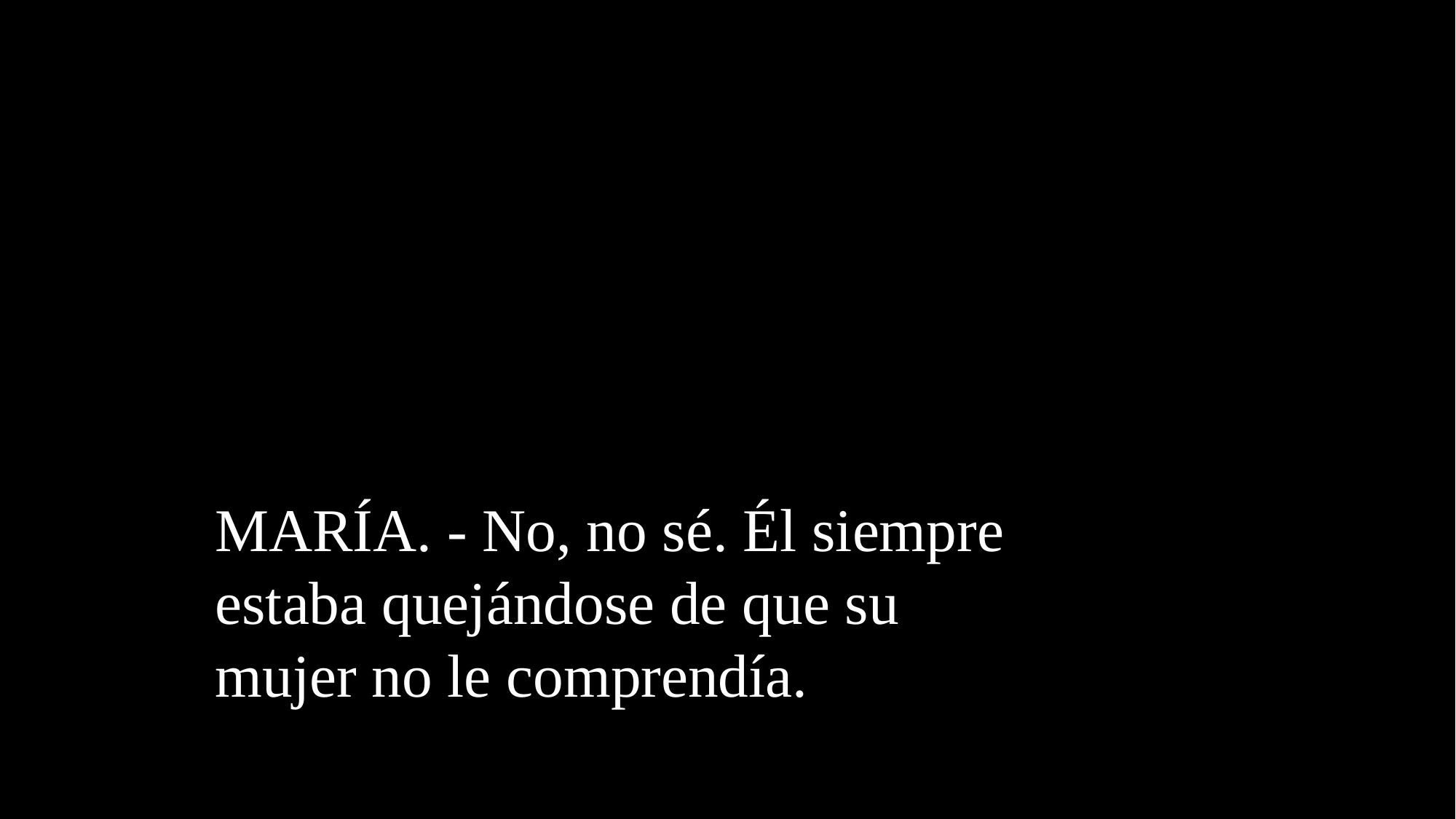

MARÍA. - No, no sé. Él siempre estaba quejándose de que su mujer no le comprendía.

マリア: いや、どうかしら... 彼はいつも奥さんが理解してくれないと文句を言ってました